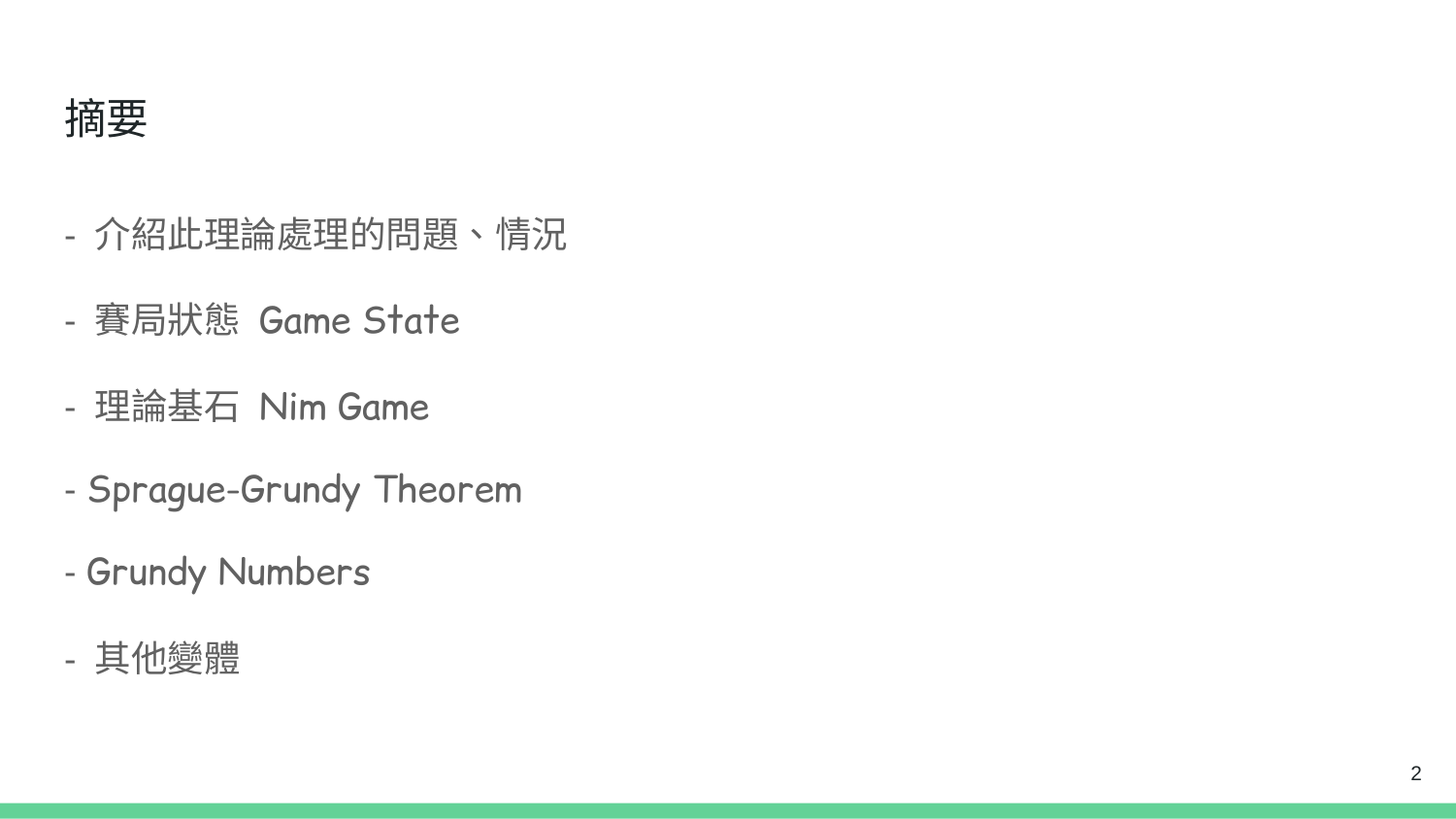

# 摘要
- 介紹此理論處理的問題、情況
- 賽局狀態 Game State
- 理論基石 Nim Game
- Sprague-Grundy Theorem
- Grundy Numbers
- 其他變體

2